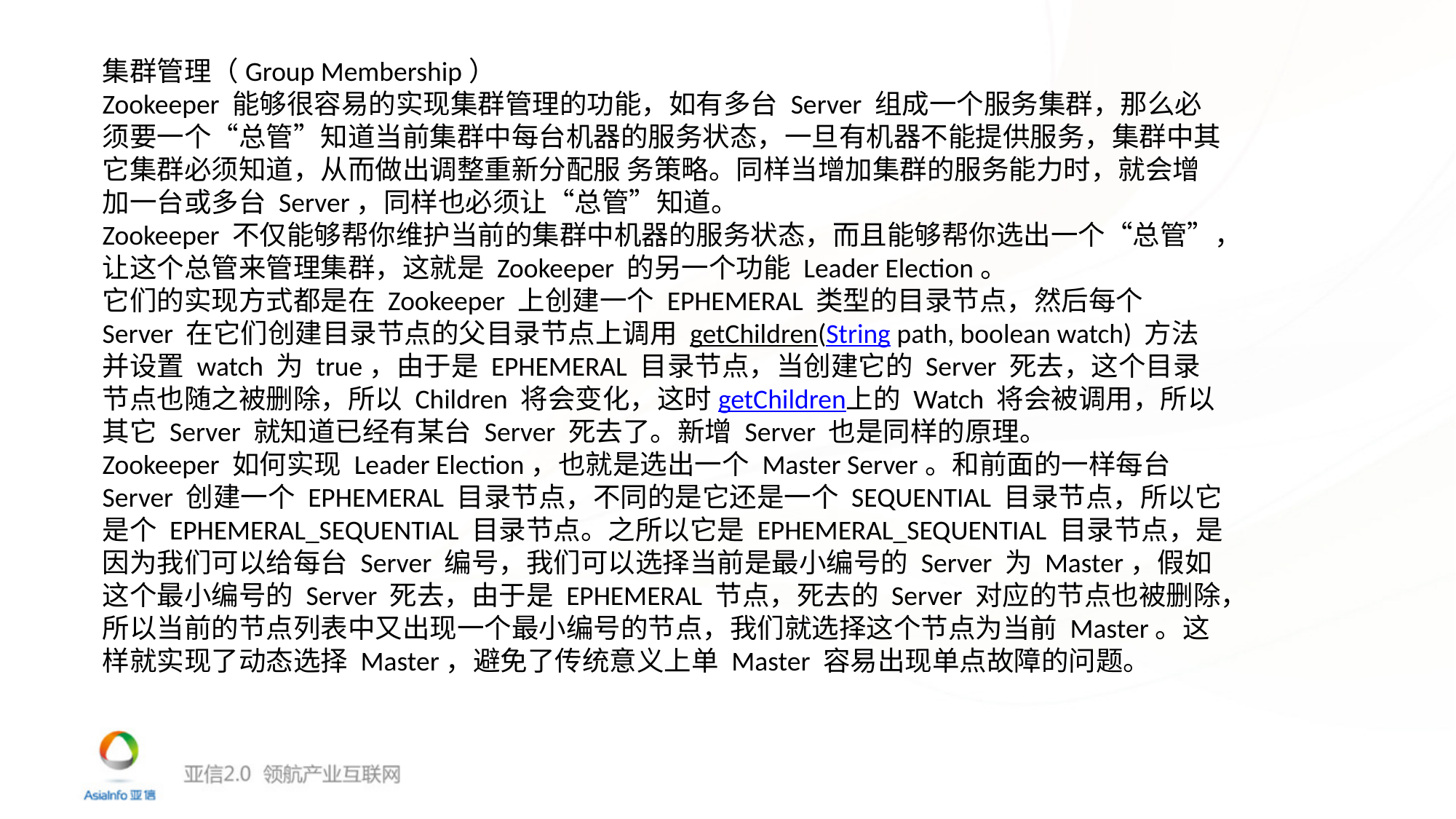

集群管理（Group Membership）
Zookeeper 能够很容易的实现集群管理的功能，如有多台 Server 组成一个服务集群，那么必须要一个“总管”知道当前集群中每台机器的服务状态，一旦有机器不能提供服务，集群中其它集群必须知道，从而做出调整重新分配服 务策略。同样当增加集群的服务能力时，就会增加一台或多台 Server，同样也必须让“总管”知道。
Zookeeper 不仅能够帮你维护当前的集群中机器的服务状态，而且能够帮你选出一个“总管”，让这个总管来管理集群，这就是 Zookeeper 的另一个功能 Leader Election。
它们的实现方式都是在 Zookeeper 上创建一个 EPHEMERAL 类型的目录节点，然后每个 Server 在它们创建目录节点的父目录节点上调用 getChildren(String path, boolean watch) 方法并设置 watch 为 true，由于是 EPHEMERAL 目录节点，当创建它的 Server 死去，这个目录节点也随之被删除，所以 Children 将会变化，这时getChildren上的 Watch 将会被调用，所以其它 Server 就知道已经有某台 Server 死去了。新增 Server 也是同样的原理。
Zookeeper 如何实现 Leader Election，也就是选出一个 Master Server。和前面的一样每台 Server 创建一个 EPHEMERAL 目录节点，不同的是它还是一个 SEQUENTIAL 目录节点，所以它是个 EPHEMERAL_SEQUENTIAL 目录节点。之所以它是 EPHEMERAL_SEQUENTIAL 目录节点，是因为我们可以给每台 Server 编号，我们可以选择当前是最小编号的 Server 为 Master，假如这个最小编号的 Server 死去，由于是 EPHEMERAL 节点，死去的 Server 对应的节点也被删除，所以当前的节点列表中又出现一个最小编号的节点，我们就选择这个节点为当前 Master。这样就实现了动态选择 Master，避免了传统意义上单 Master 容易出现单点故障的问题。